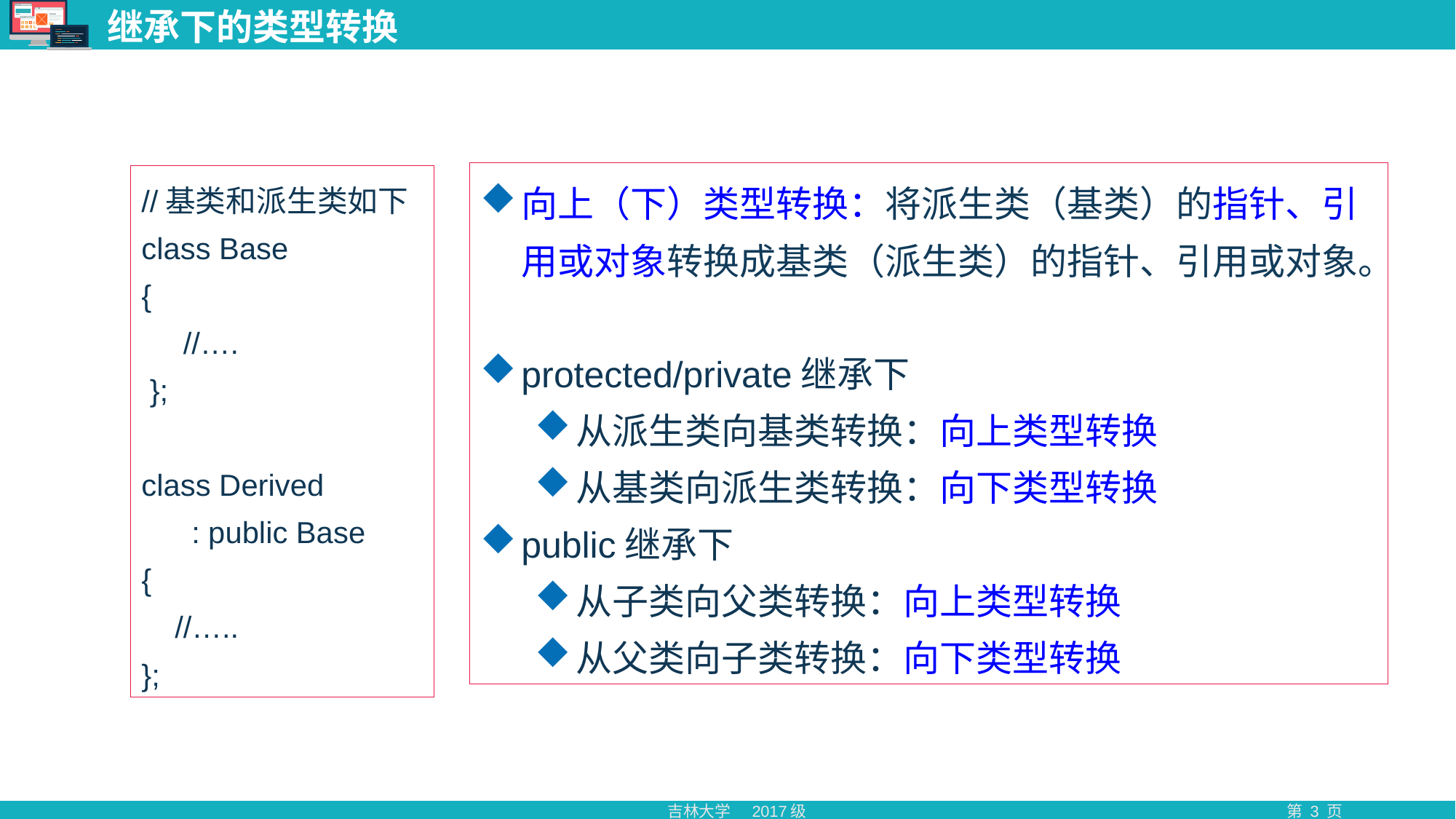

# 继承下的类型转换
向上（下）类型转换：将派生类（基类）的指针、引用或对象转换成基类（派生类）的指针、引用或对象。

protected/private继承下
从派生类向基类转换：向上类型转换
从基类向派生类转换：向下类型转换
public继承下
从子类向父类转换：向上类型转换
从父类向子类转换：向下类型转换
//基类和派生类如下
class Base
{
     //….
 };
class Derived
      : public Base
{
    //…..
};